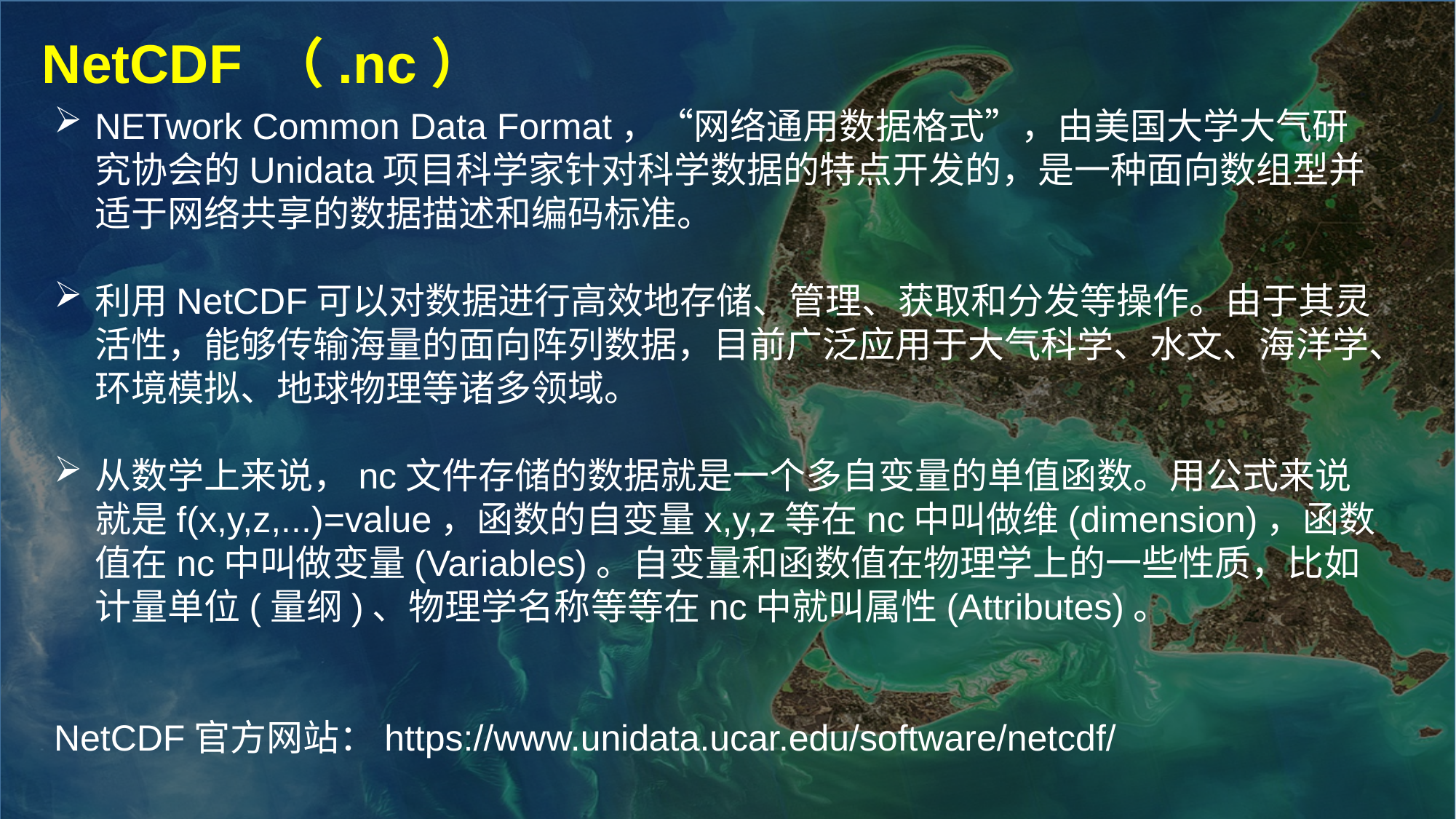

NetCDF （.nc）
NETwork Common Data Format，“网络通用数据格式”，由美国大学大气研究协会的Unidata项目科学家针对科学数据的特点开发的，是一种面向数组型并适于网络共享的数据描述和编码标准。

利用NetCDF可以对数据进行高效地存储、管理、获取和分发等操作。由于其灵活性，能够传输海量的面向阵列数据，目前广泛应用于大气科学、水文、海洋学、环境模拟、地球物理等诸多领域。

从数学上来说，nc文件存储的数据就是一个多自变量的单值函数。用公式来说就是f(x,y,z,...)=value，函数的自变量x,y,z等在nc中叫做维(dimension)，函数值在nc中叫做变量(Variables)。自变量和函数值在物理学上的一些性质，比如计量单位(量纲)、物理学名称等等在nc中就叫属性(Attributes)。

NetCDF官方网站：https://www.unidata.ucar.edu/software/netcdf/